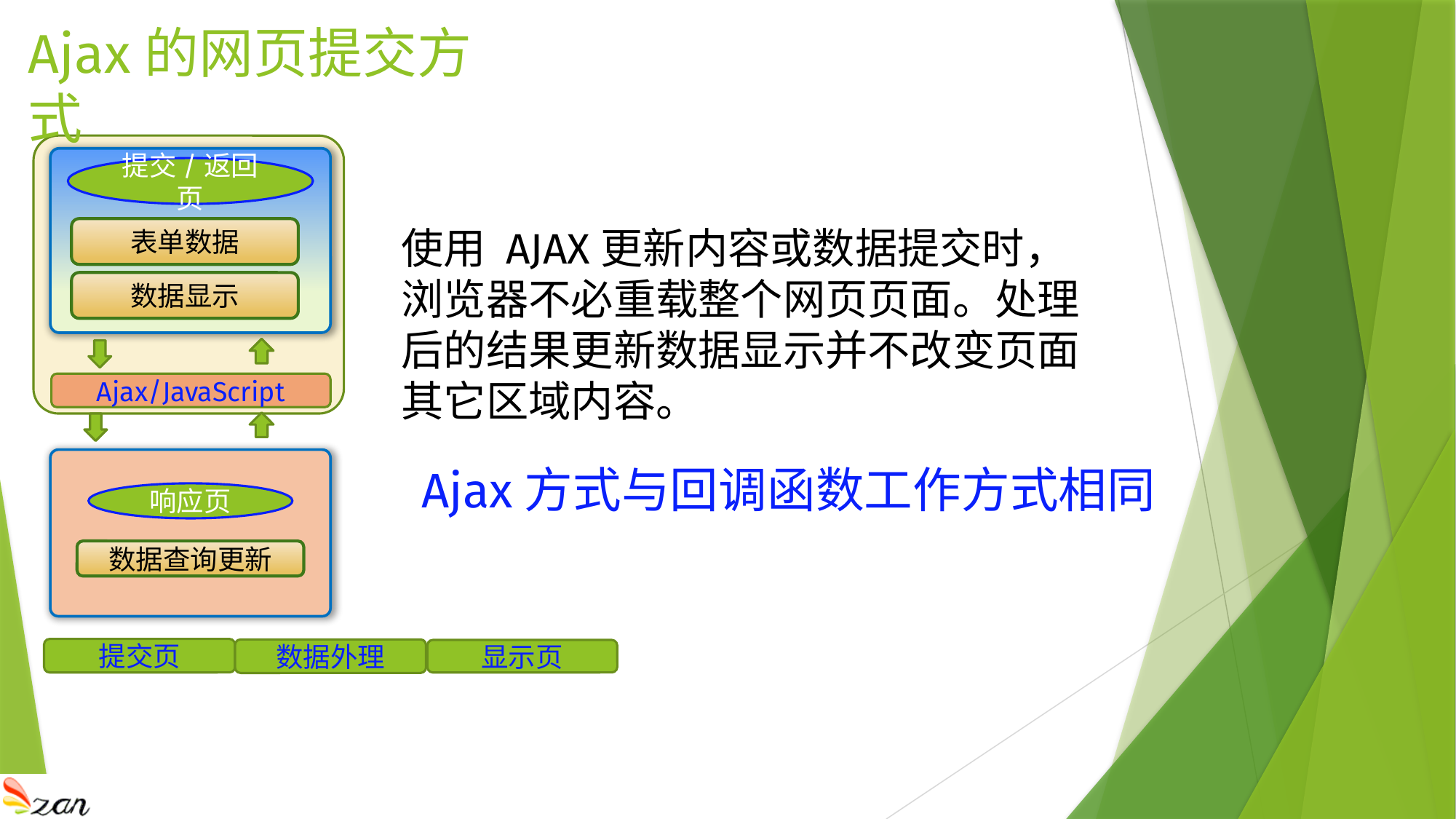

# Ajax的网页提交方式

提交/返回页
使用 AJAX更新内容或数据提交时，浏览器不必重载整个网页页面。处理后的结果更新数据显示并不改变页面其它区域内容。
表单数据
数据显示

Ajax/JavaScript

Ajax方式与回调函数工作方式相同
响应页
数据查询更新
提交页
数据外理
显示页